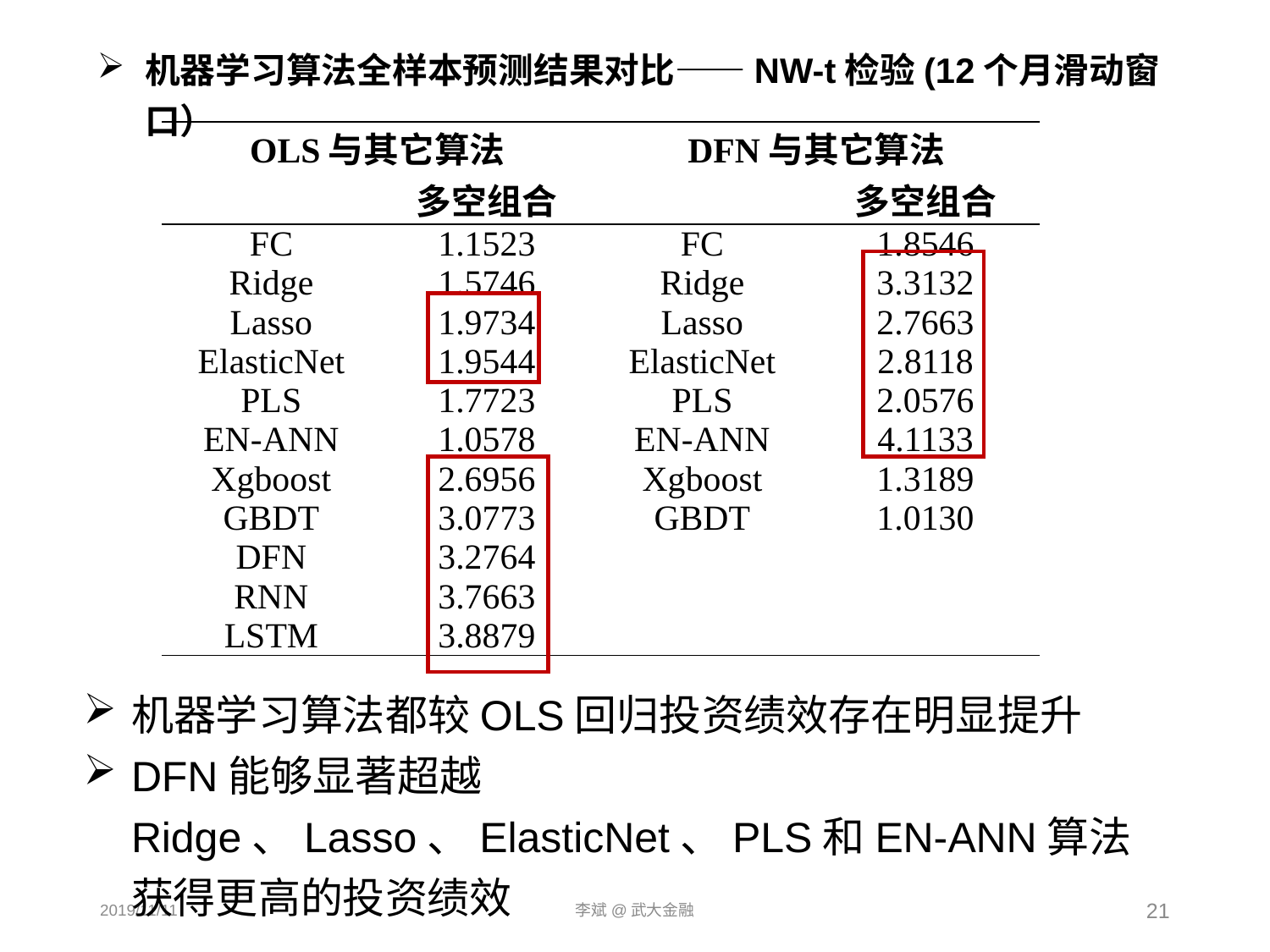

机器学习算法全样本预测结果对比——NW-t检验(12个月滑动窗口）
| OLS与其它算法 |  | DFN与其它算法 |  |
| --- | --- | --- | --- |
|  | 多空组合 |  | 多空组合 |
| FC | 1.1523 | FC | 1.8546 |
| Ridge | 1.5746 | Ridge | 3.3132 |
| Lasso | 1.9734 | Lasso | 2.7663 |
| ElasticNet | 1.9544 | ElasticNet | 2.8118 |
| PLS | 1.7723 | PLS | 2.0576 |
| EN-ANN | 1.0578 | EN-ANN | 4.1133 |
| Xgboost | 2.6956 | Xgboost | 1.3189 |
| GBDT | 3.0773 | GBDT | 1.0130 |
| DFN | 3.2764 |  |  |
| RNN | 3.7663 |  |  |
| LSTM | 3.8879 |  |  |

机器学习算法都较OLS回归投资绩效存在明显提升
DFN能够显著超越Ridge、Lasso、ElasticNet、PLS和EN-ANN算法获得更高的投资绩效
2019/11/11
李斌@武大金融
21